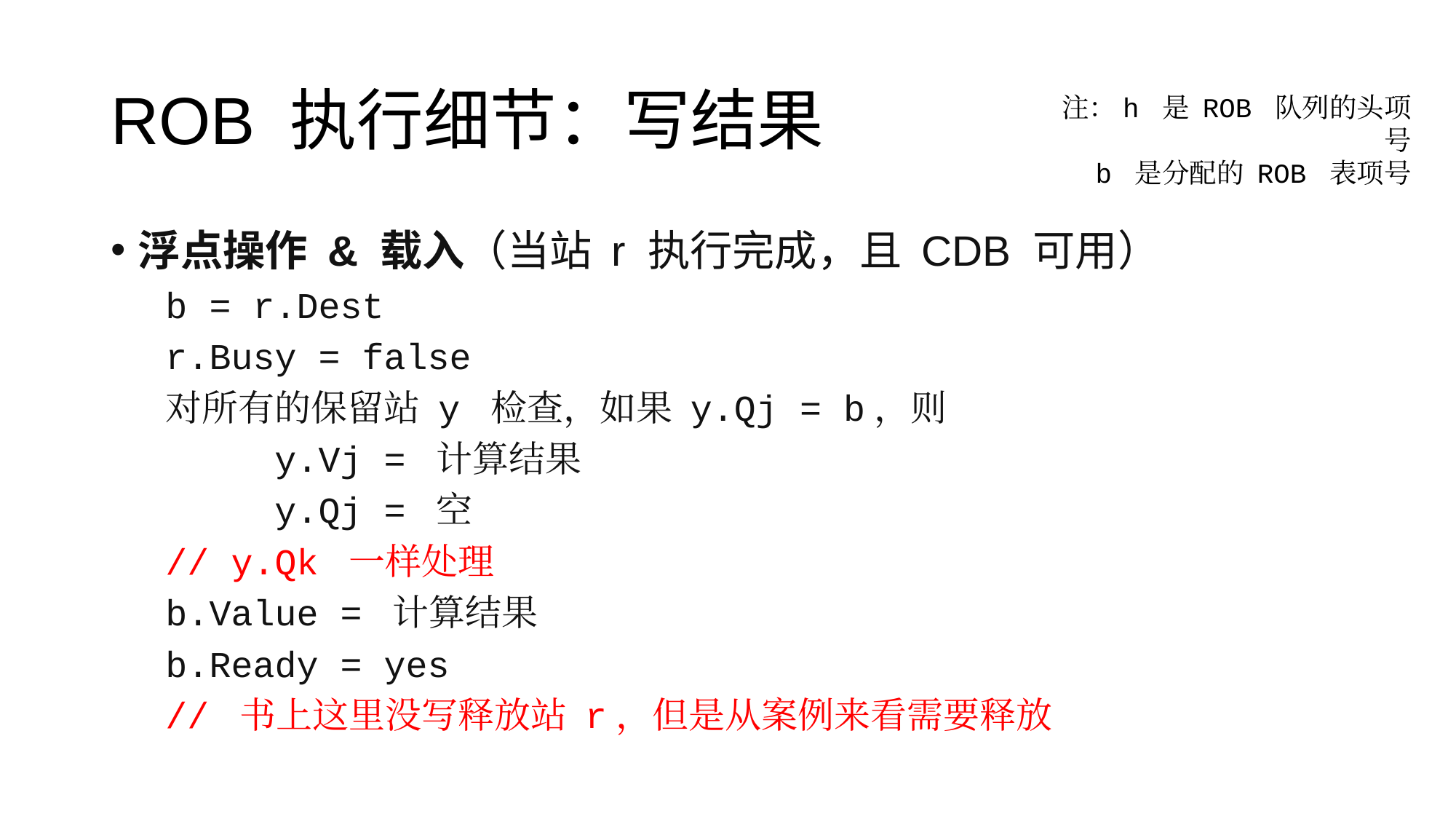

# ROB 执行细节：写结果
注：h 是 ROB 队列的头项号
b 是分配的 ROB 表项号
浮点操作 & 载入（当站 r 执行完成，且 CDB 可用）
b = r.Dest
r.Busy = false
对所有的保留站 y 检查，如果 y.Qj = b，则
	y.Vj = 计算结果
	y.Qj = 空
// y.Qk 一样处理
b.Value = 计算结果
b.Ready = yes
// 书上这里没写释放站 r，但是从案例来看需要释放